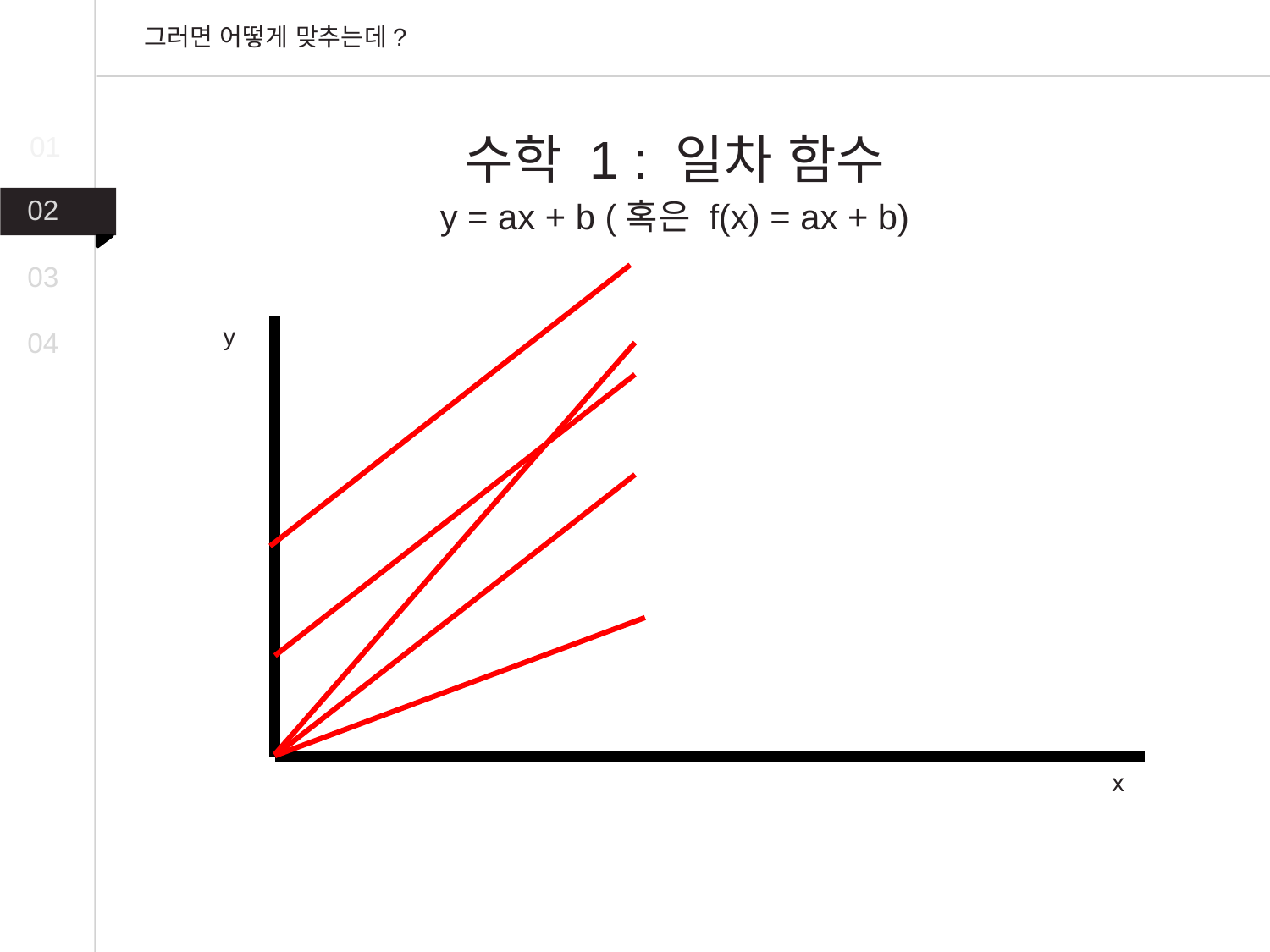

그러면 어떻게 맞추는데?
수학 1 : 일차 함수
01
02

y = ax + b (혹은 f(x) = ax + b)

03
y
04
x